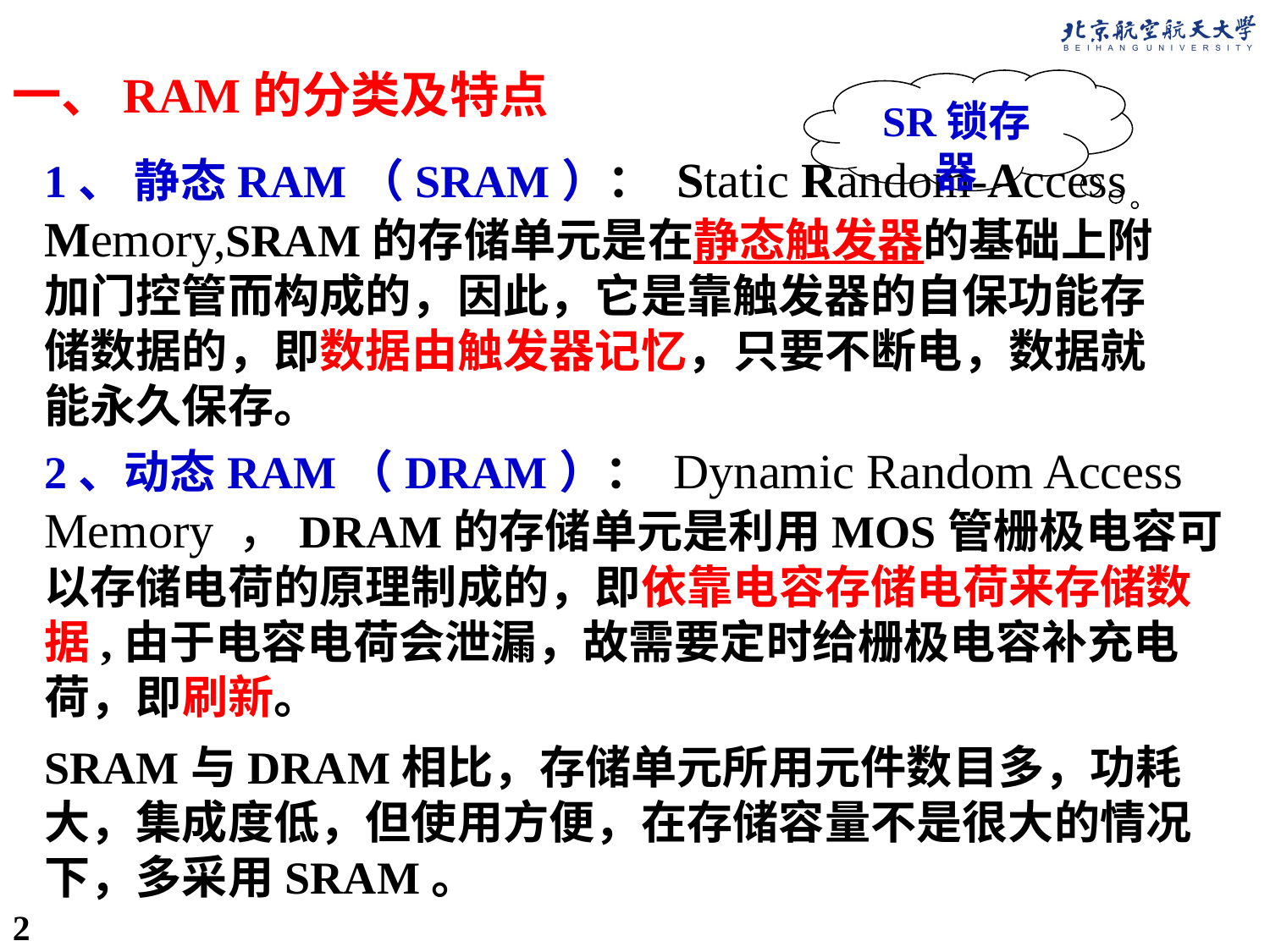

一、RAM的分类及特点
SR锁存器
1、 静态RAM（SRAM）： Static Random-Access Memory,SRAM的存储单元是在静态触发器的基础上附加门控管而构成的，因此，它是靠触发器的自保功能存储数据的，即数据由触发器记忆，只要不断电，数据就能永久保存。
2、动态RAM（DRAM）： Dynamic Random Access Memory ，DRAM的存储单元是利用MOS管栅极电容可以存储电荷的原理制成的，即依靠电容存储电荷来存储数据,由于电容电荷会泄漏，故需要定时给栅极电容补充电荷，即刷新。
SRAM与DRAM相比，存储单元所用元件数目多，功耗大，集成度低，但使用方便，在存储容量不是很大的情况下，多采用SRAM。
2
2